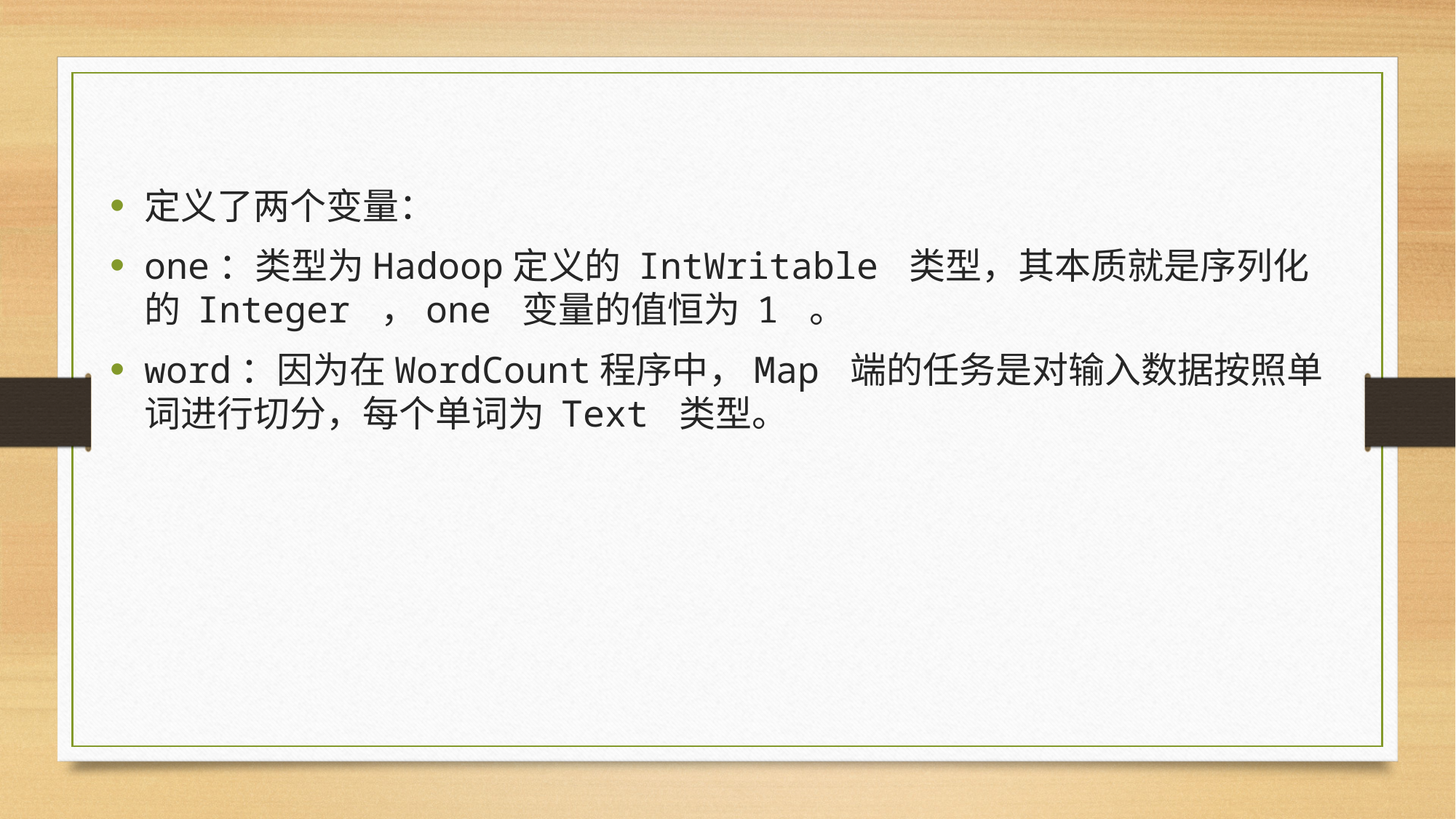

#
定义了两个变量：
one：类型为Hadoop定义的 IntWritable 类型，其本质就是序列化的 Integer ，one 变量的值恒为 1 。
word：因为在WordCount程序中，Map 端的任务是对输入数据按照单词进行切分，每个单词为 Text 类型。